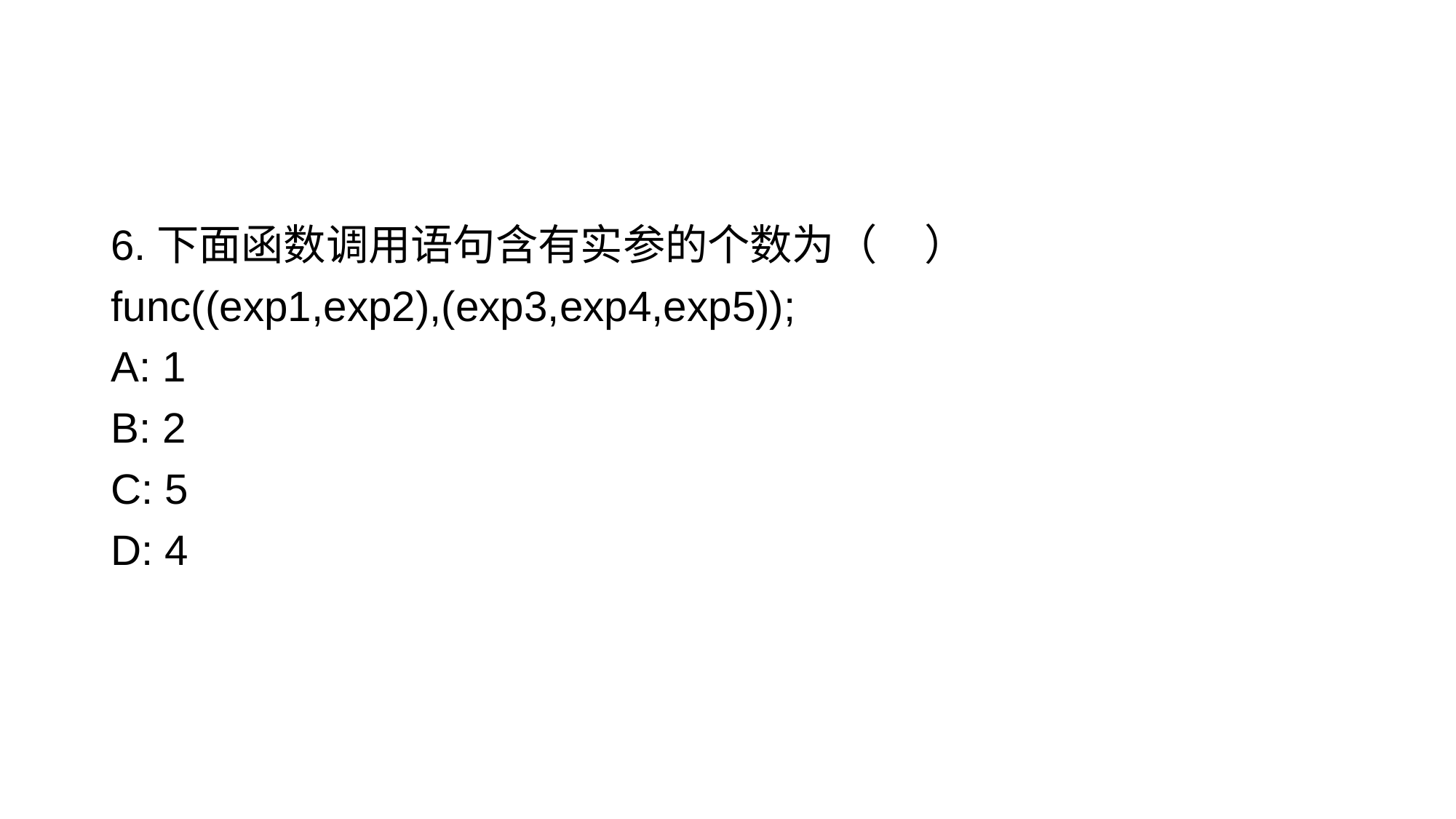

#
6.下面函数调用语句含有实参的个数为（     ）
func((exp1,exp2),(exp3,exp4,exp5));
A: 1
B: 2
C: 5
D: 4